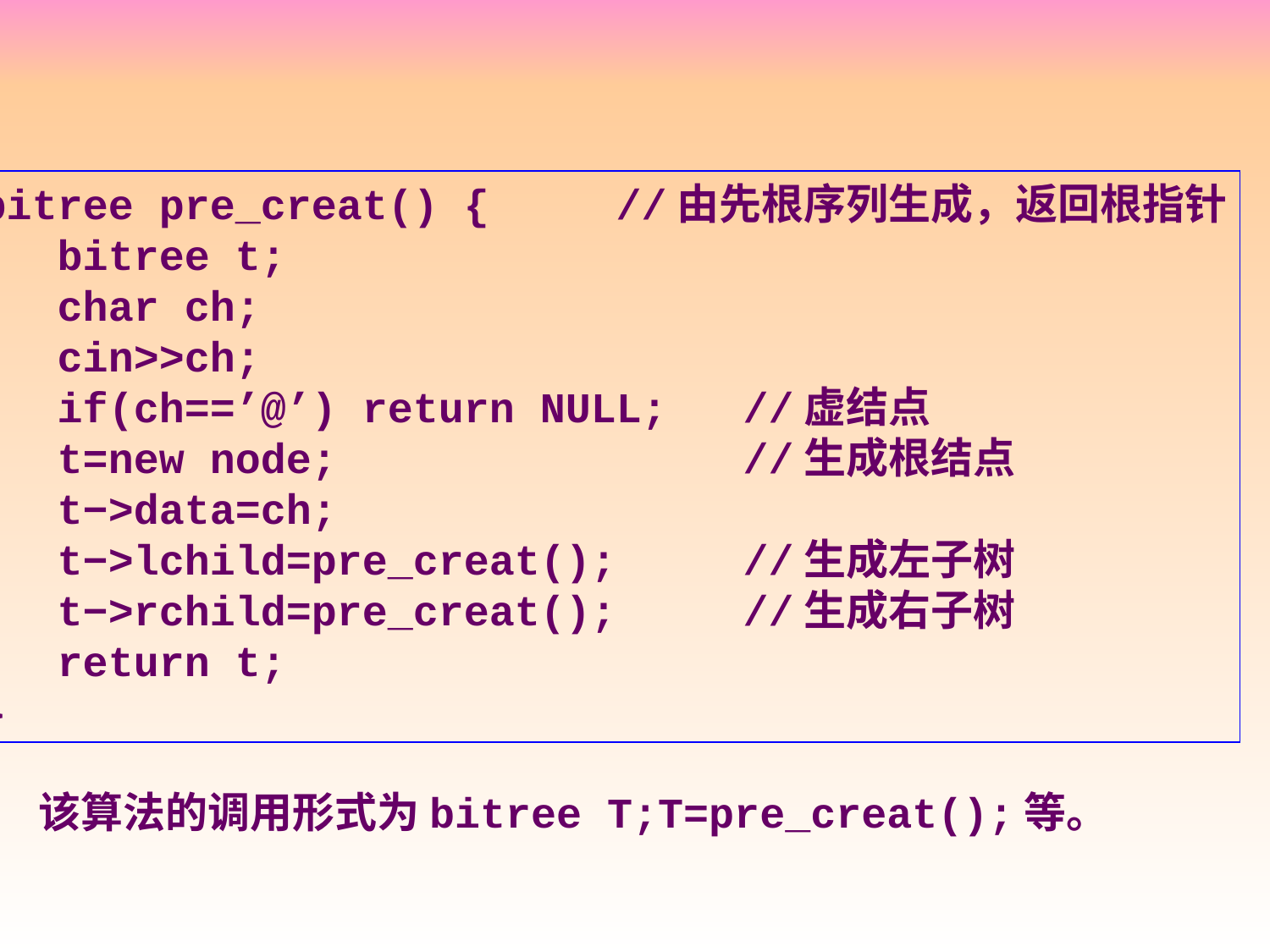

bitree pre_creat() {	//由先根序列生成，返回根指针
   bitree t;
   char ch;
   cin>>ch;
   if(ch==’@’) return NULL;	//虚结点
   t=new node;				//生成根结点
   t−>data=ch;
   t−>lchild=pre_creat();	//生成左子树
   t−>rchild=pre_creat();	//生成右子树
   return t;
}
该算法的调用形式为bitree T;T=pre_creat();等。